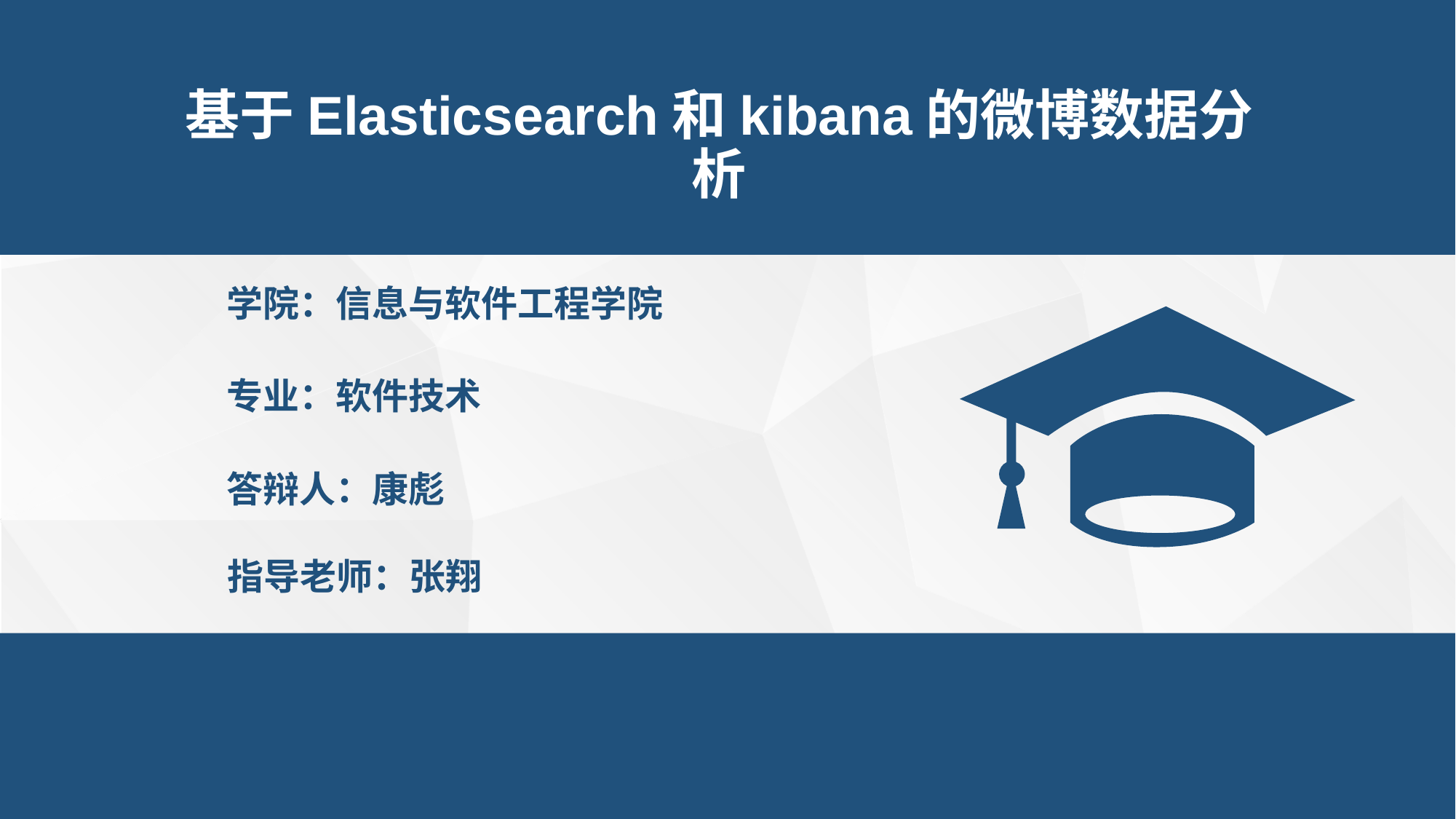

基于Elasticsearch和kibana的微博数据分析
学院：信息与软件工程学院
专业：软件技术

答辩人：康彪
指导老师：张翔